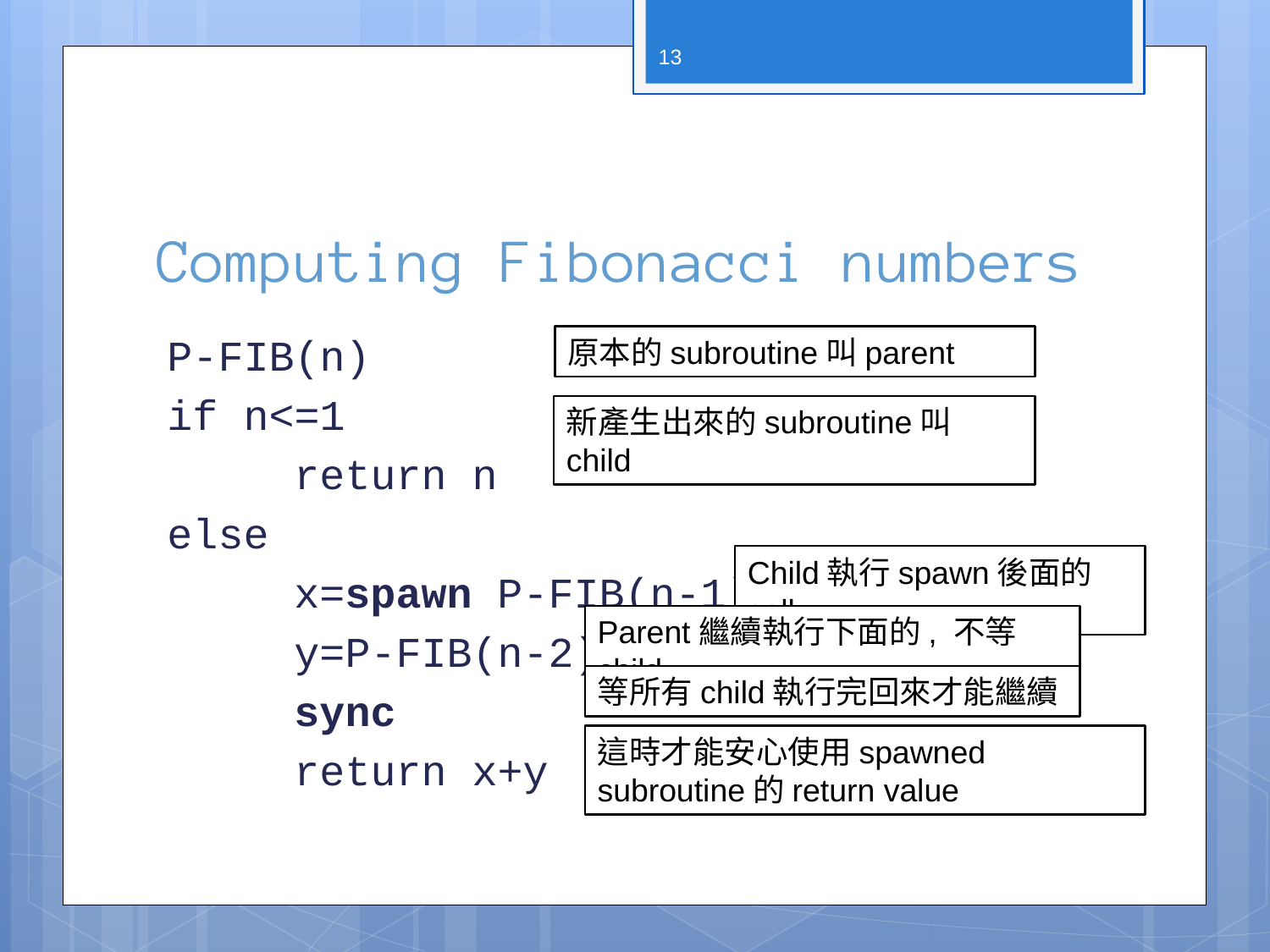

13
# Computing Fibonacci numbers
P-FIB(n)
if n<=1
	return n
else
	x=spawn P-FIB(n-1)
	y=P-FIB(n-2)
	sync
	return x+y
原本的subroutine叫parent
新產生出來的subroutine叫child
Child執行spawn後面的call
Parent繼續執行下面的, 不等child
等所有child執行完回來才能繼續
這時才能安心使用spawned subroutine的return value